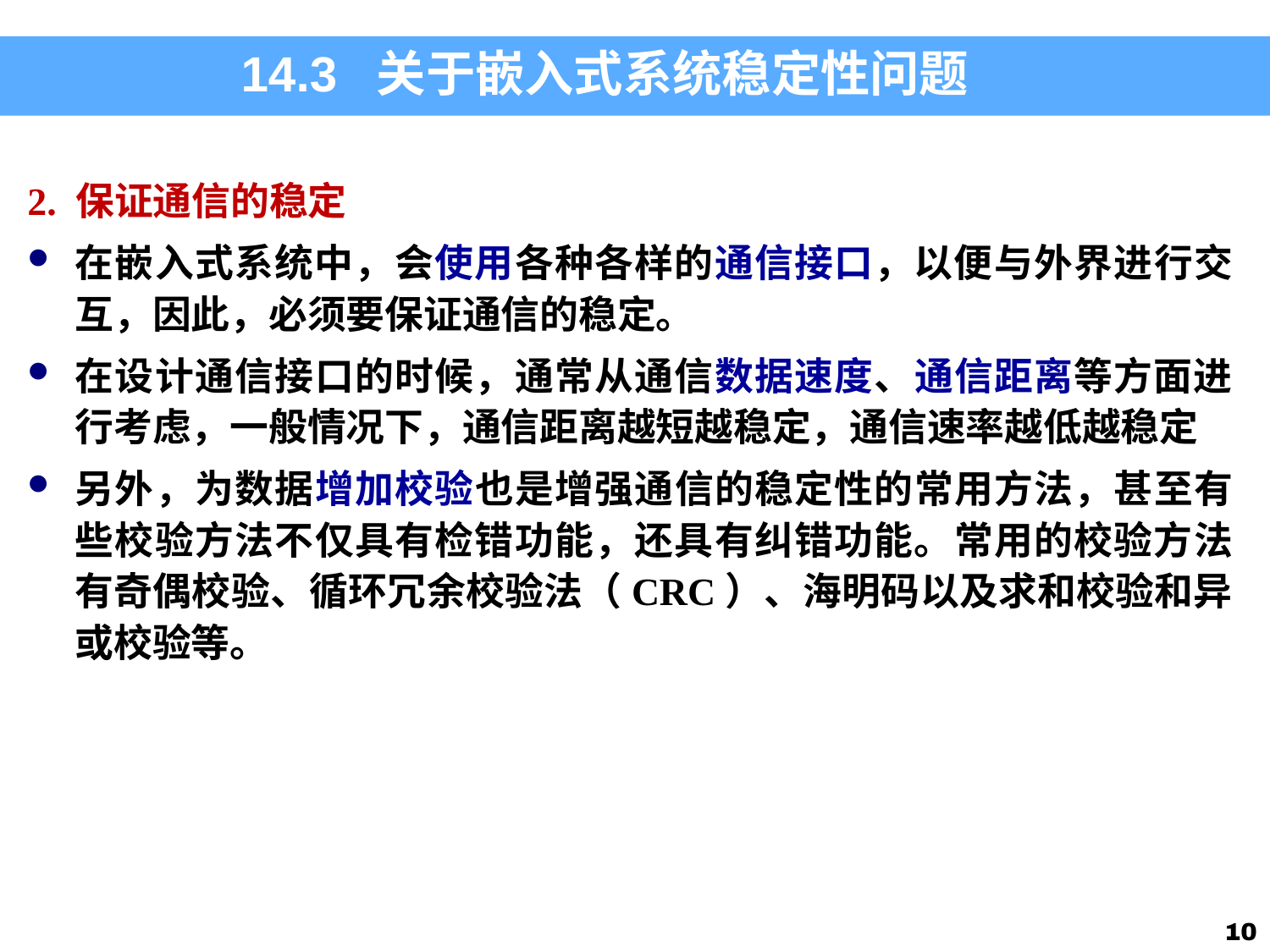

14.3  关于嵌入式系统稳定性问题
2. 保证通信的稳定
在嵌入式系统中，会使用各种各样的通信接口，以便与外界进行交互，因此，必须要保证通信的稳定。
在设计通信接口的时候，通常从通信数据速度、通信距离等方面进行考虑，一般情况下，通信距离越短越稳定，通信速率越低越稳定
另外，为数据增加校验也是增强通信的稳定性的常用方法，甚至有些校验方法不仅具有检错功能，还具有纠错功能。常用的校验方法有奇偶校验、循环冗余校验法（CRC）、海明码以及求和校验和异或校验等。
10